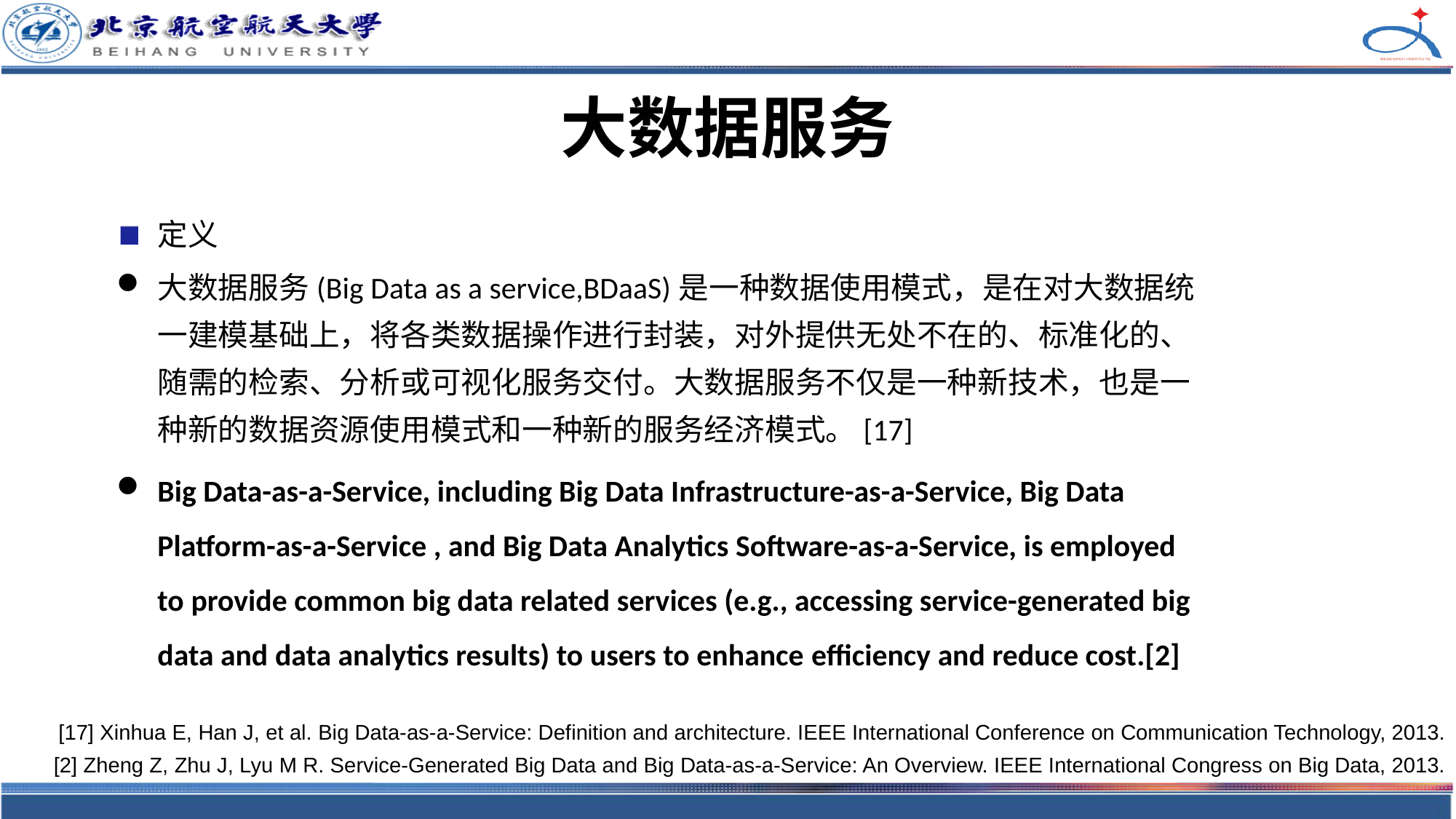

# 大数据服务
定义
大数据服务(Big Data as a service,BDaaS)是一种数据使用模式，是在对大数据统一建模基础上，将各类数据操作进行封装，对外提供无处不在的、标准化的、随需的检索、分析或可视化服务交付。大数据服务不仅是一种新技术，也是一种新的数据资源使用模式和一种新的服务经济模式。[17]
Big Data-as-a-Service, including Big Data Infrastructure-as-a-Service, Big Data Platform-as-a-Service , and Big Data Analytics Software-as-a-Service, is employed to provide common big data related services (e.g., accessing service-generated big data and data analytics results) to users to enhance efficiency and reduce cost.[2]

[17] Xinhua E, Han J, et al. Big Data-as-a-Service: Definition and architecture. IEEE International Conference on Communication Technology, 2013.
[2] Zheng Z, Zhu J, Lyu M R. Service-Generated Big Data and Big Data-as-a-Service: An Overview. IEEE International Congress on Big Data, 2013.